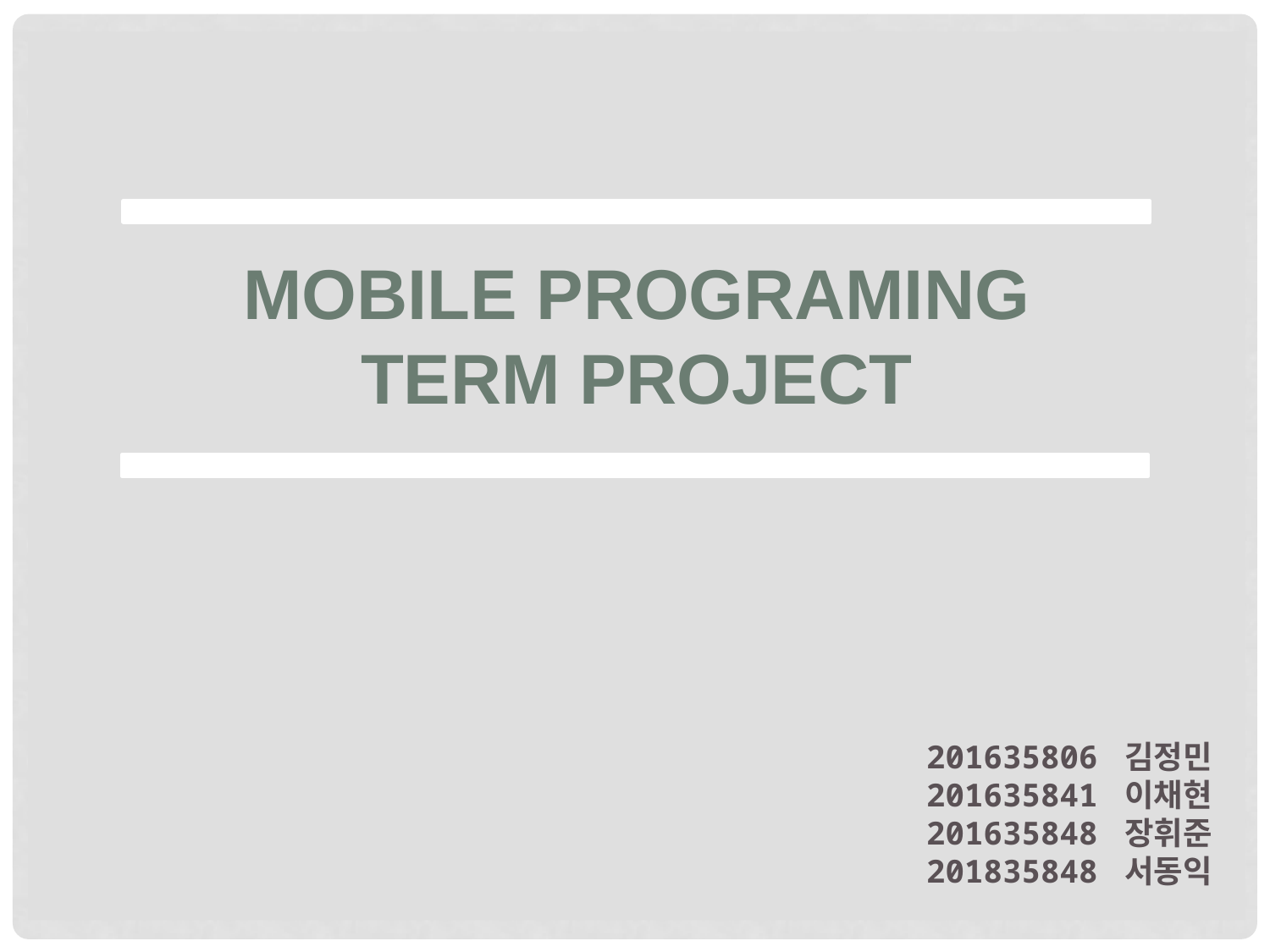

# Mobile Programing Term ProJECt

201635806 김정민
201635841 이채현
201635848 장휘준
201835848 서동익